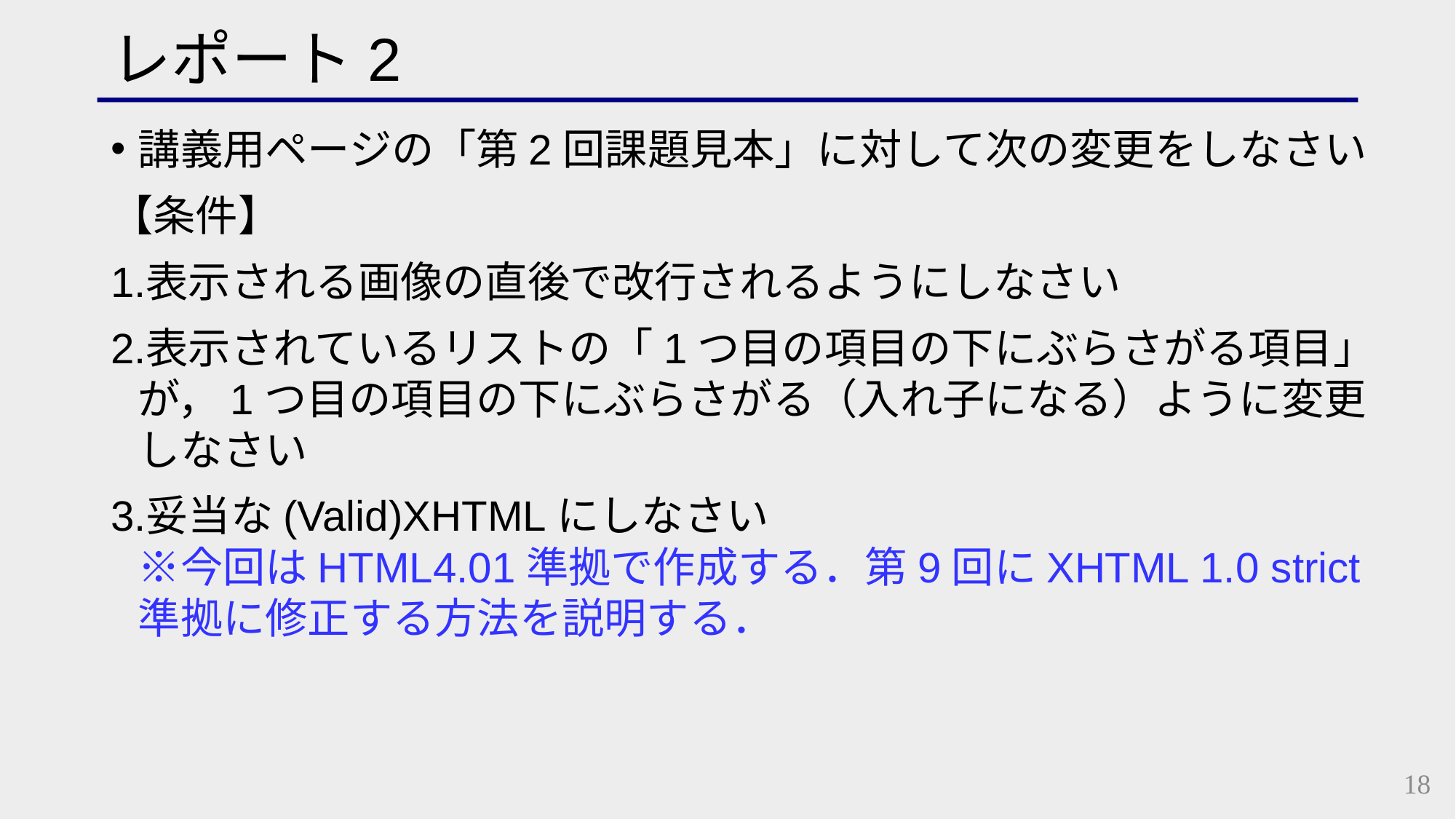

# レポート2
講義用ページの「第2回課題見本」に対して次の変更をしなさい
【条件】
表示される画像の直後で改行されるようにしなさい
表示されているリストの「1つ目の項目の下にぶらさがる項目」が，1つ目の項目の下にぶらさがる（入れ子になる）ように変更しなさい
妥当な(Valid)XHTMLにしなさい
※今回はHTML4.01準拠で作成する．第9回にXHTML 1.0 strict
準拠に修正する方法を説明する．
18